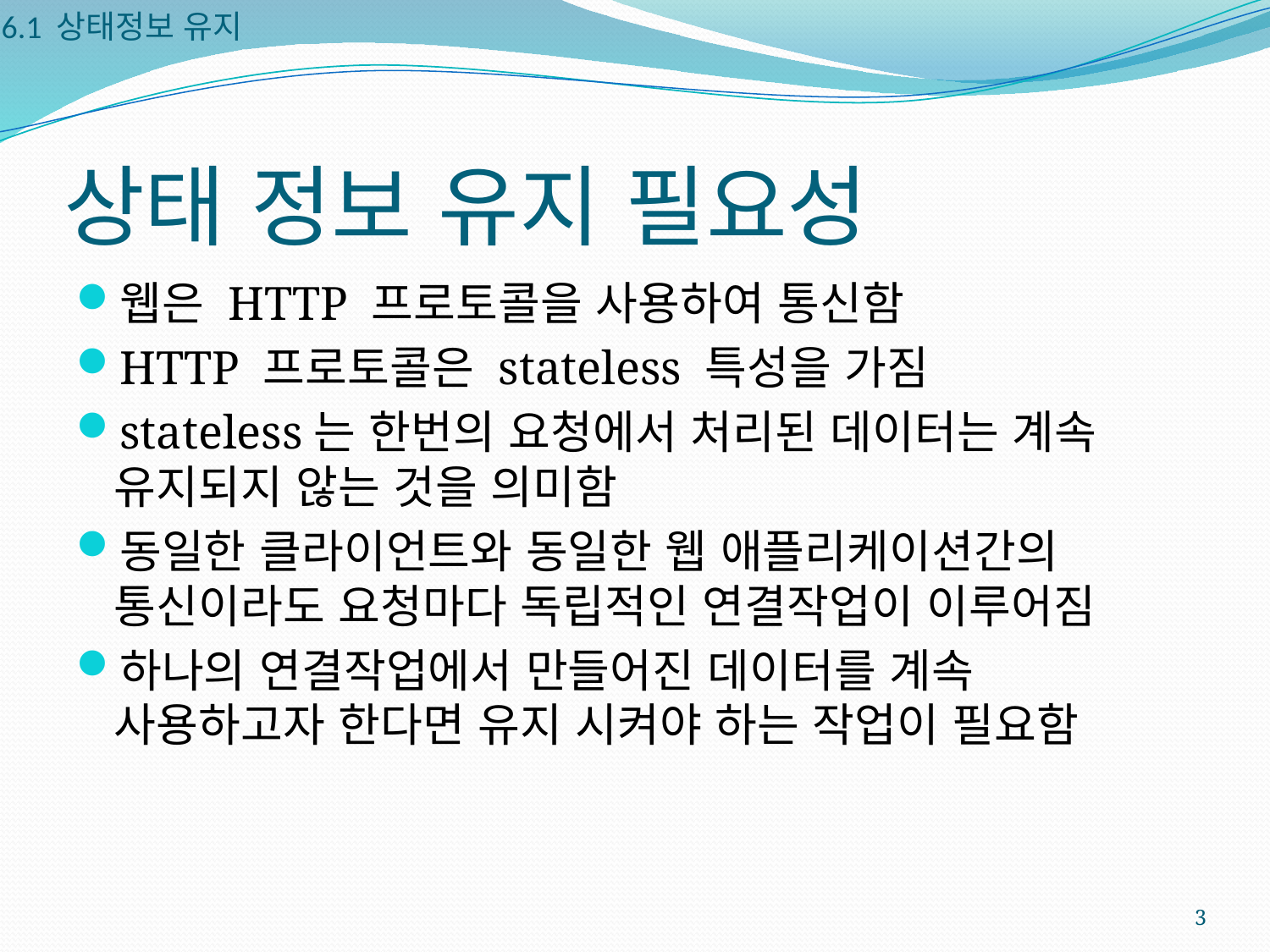

6.1 상태정보 유지
# 상태 정보 유지 필요성
웹은 HTTP 프로토콜을 사용하여 통신함
HTTP 프로토콜은 stateless 특성을 가짐
stateless는 한번의 요청에서 처리된 데이터는 계속 유지되지 않는 것을 의미함
동일한 클라이언트와 동일한 웹 애플리케이션간의 통신이라도 요청마다 독립적인 연결작업이 이루어짐
하나의 연결작업에서 만들어진 데이터를 계속 사용하고자 한다면 유지 시켜야 하는 작업이 필요함

3